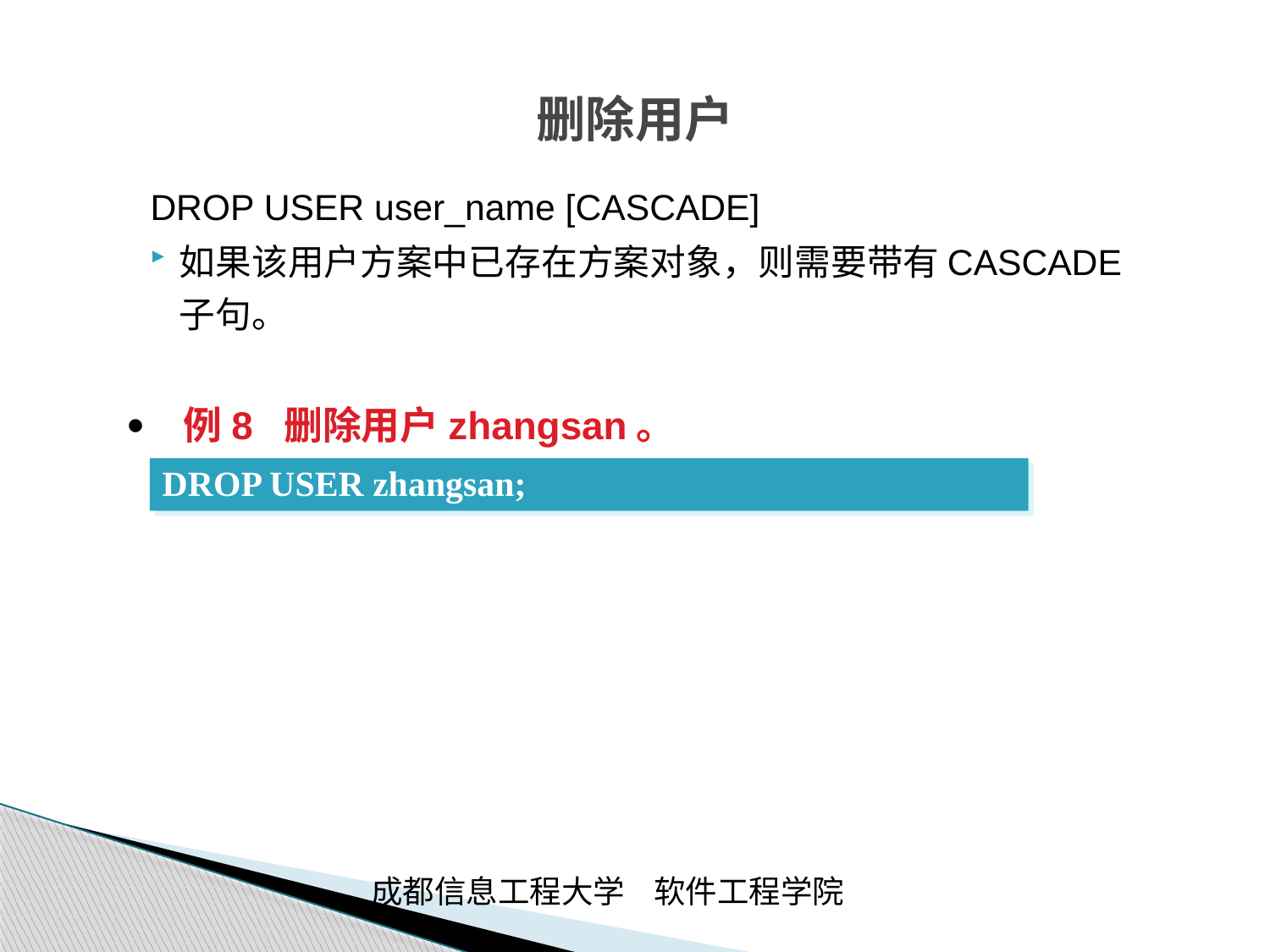

# 删除用户
DROP USER user_name [CASCADE]
如果该用户方案中已存在方案对象，则需要带有CASCADE子句。
例8  删除用户zhangsan。
DROP USER zhangsan;